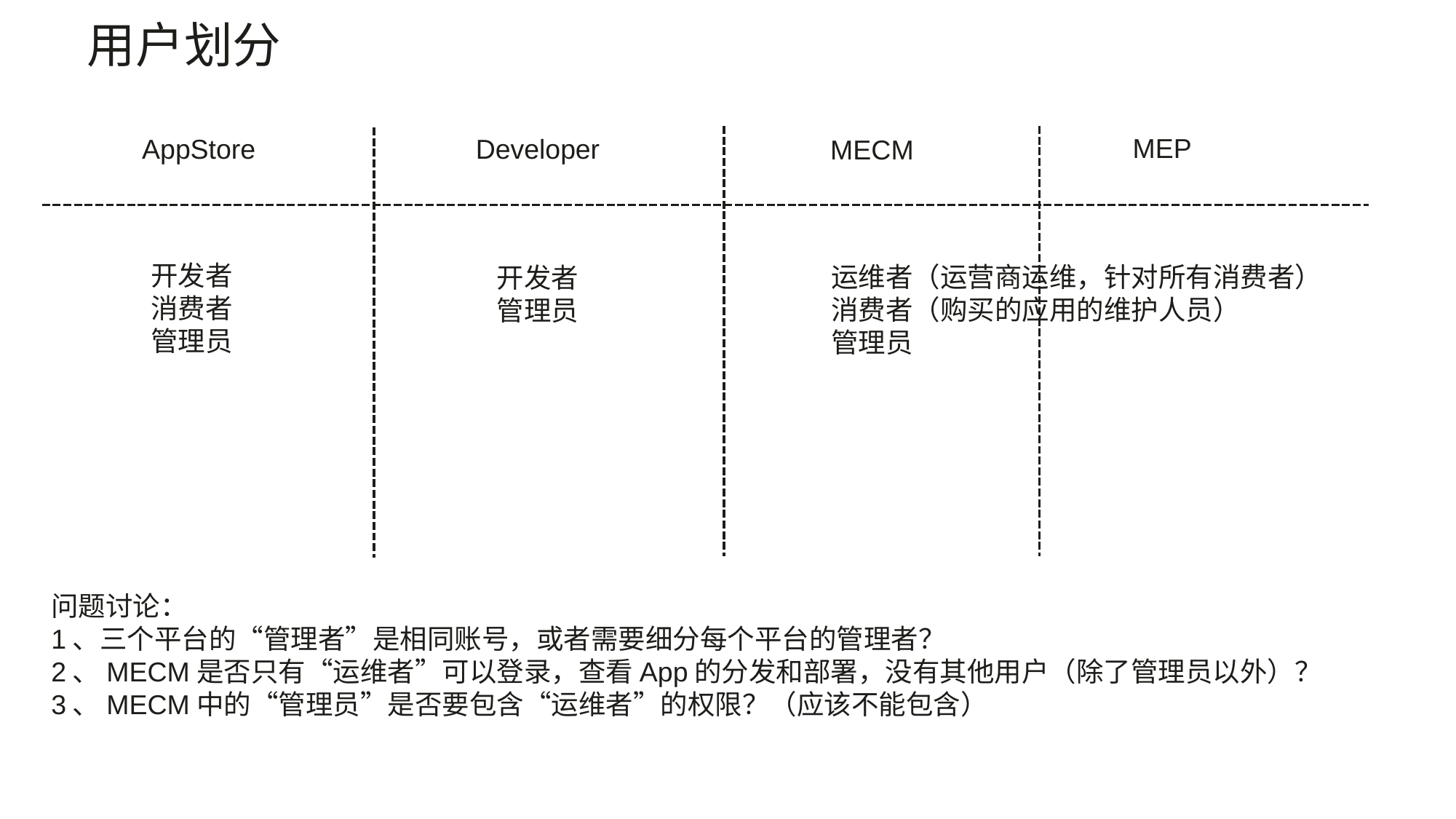

用户划分
MEP
AppStore
Developer
MECM
开发者
消费者
管理员
运维者（运营商运维，针对所有消费者）
消费者（购买的应用的维护人员）
管理员
开发者
管理员
问题讨论：
1、三个平台的“管理者”是相同账号，或者需要细分每个平台的管理者？
2、MECM是否只有“运维者”可以登录，查看App的分发和部署，没有其他用户（除了管理员以外）？
3、MECM中的“管理员”是否要包含“运维者”的权限？（应该不能包含）